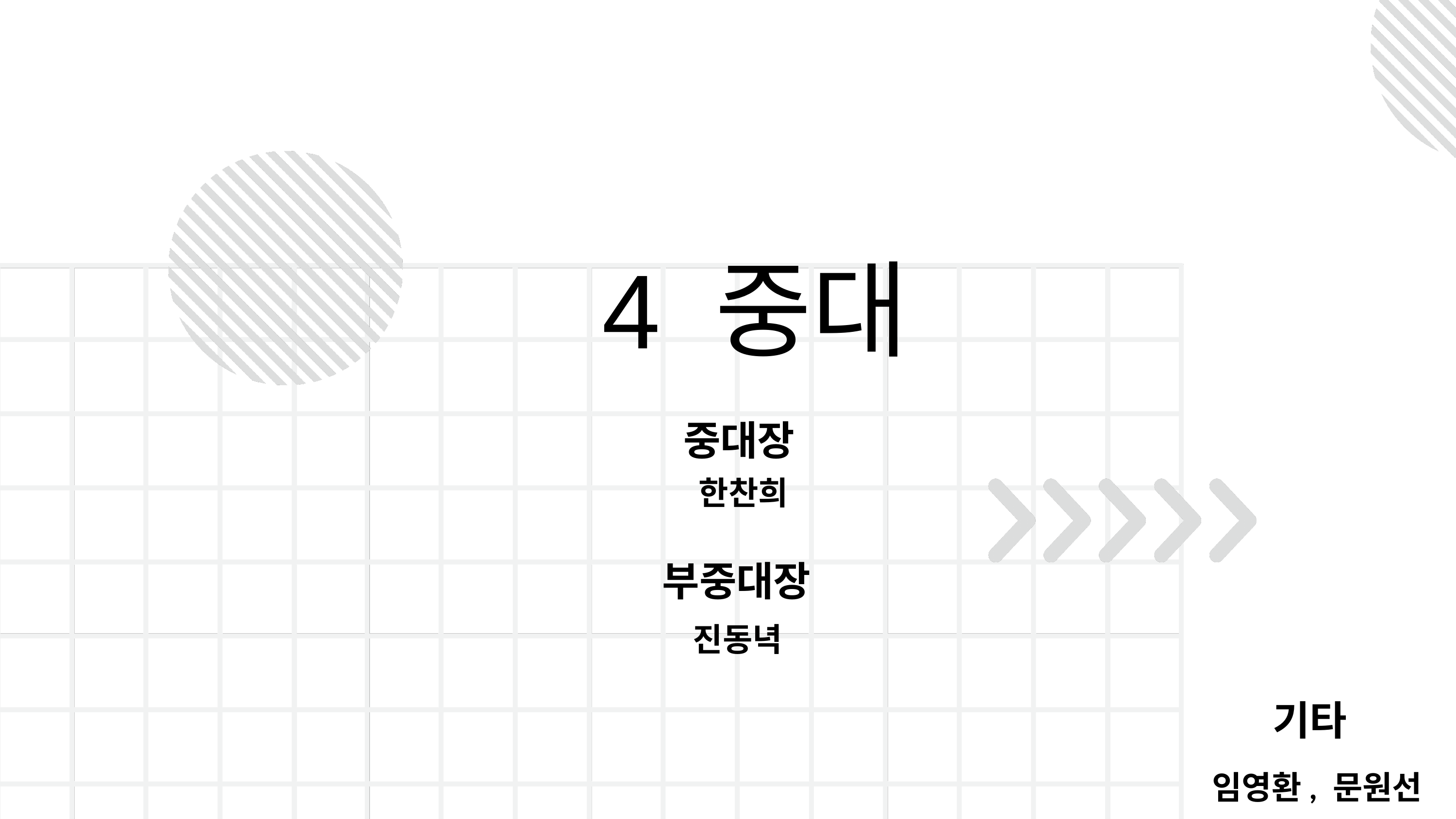

4 중대

중대장
한찬희

부중대장
진동녁
기타
임영환, 문원선